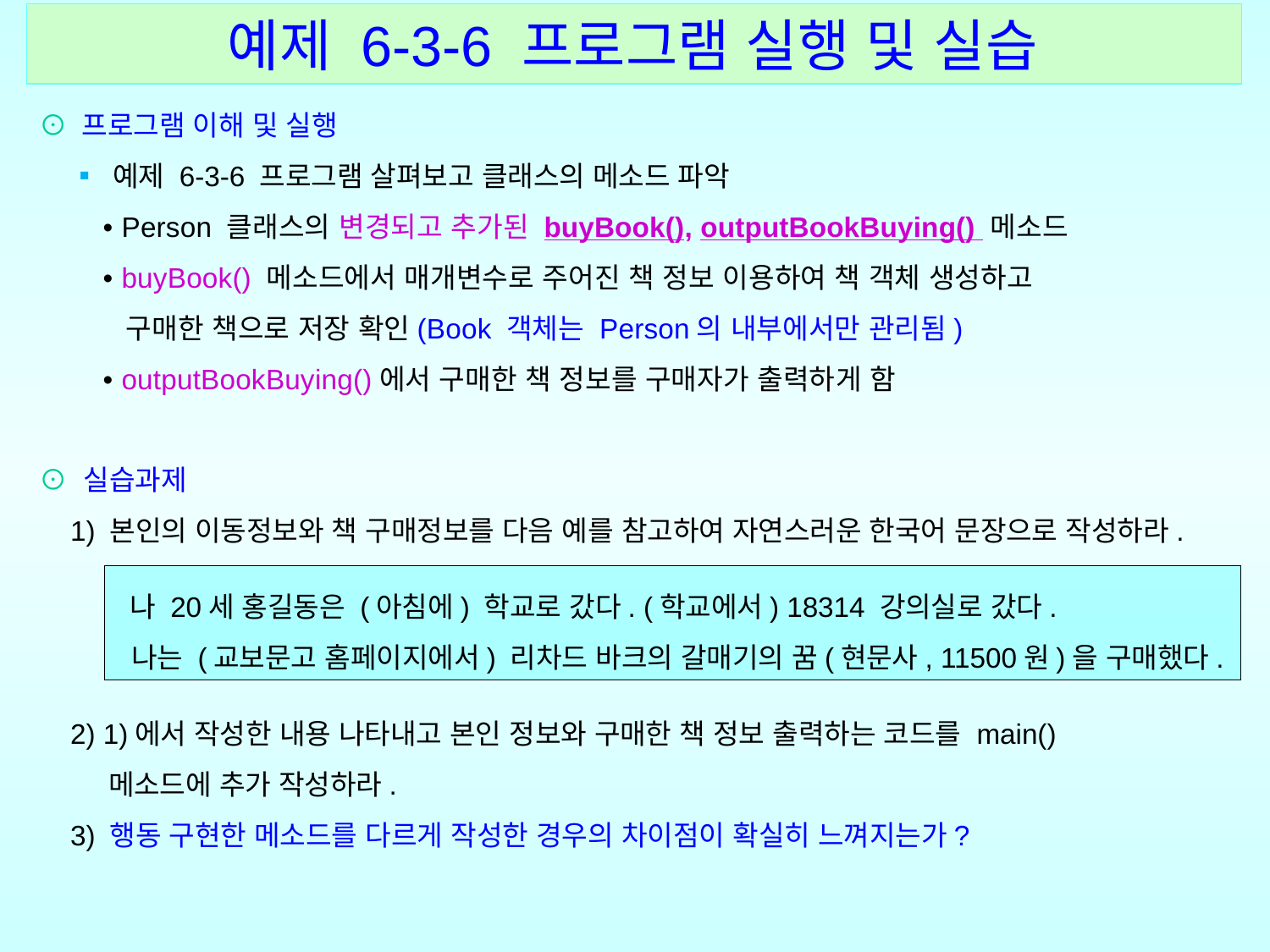

예제 6-3-6 프로그램 실행 및 실습
⊙ 프로그램 이해 및 실행
    ▪ 예제 6-3-6 프로그램 살펴보고 클래스의 메소드 파악
        • Person 클래스의 변경되고 추가된 buyBook(), outputBookBuying() 메소드
        • buyBook() 메소드에서 매개변수로 주어진 책 정보 이용하여 책 객체 생성하고
          구매한 책으로 저장 확인(Book 객체는 Person의 내부에서만 관리됨)
        • outputBookBuying()에서 구매한 책 정보를 구매자가 출력하게 함

⊙ 실습과제
    1) 본인의 이동정보와 책 구매정보를 다음 예를 참고하여 자연스러운 한국어 문장으로 작성하라.

    2) 1)에서 작성한 내용 나타내고 본인 정보와 구매한 책 정보 출력하는 코드를 main()
        메소드에 추가 작성하라.
    3) 행동 구현한 메소드를 다르게 작성한 경우의 차이점이 확실히 느껴지는가?
 나 20세 홍길동은 (아침에) 학교로 갔다. (학교에서) 18314 강의실로 갔다.
 나는 (교보문고 홈페이지에서) 리차드 바크의 갈매기의 꿈(현문사, 11500원)을 구매했다.